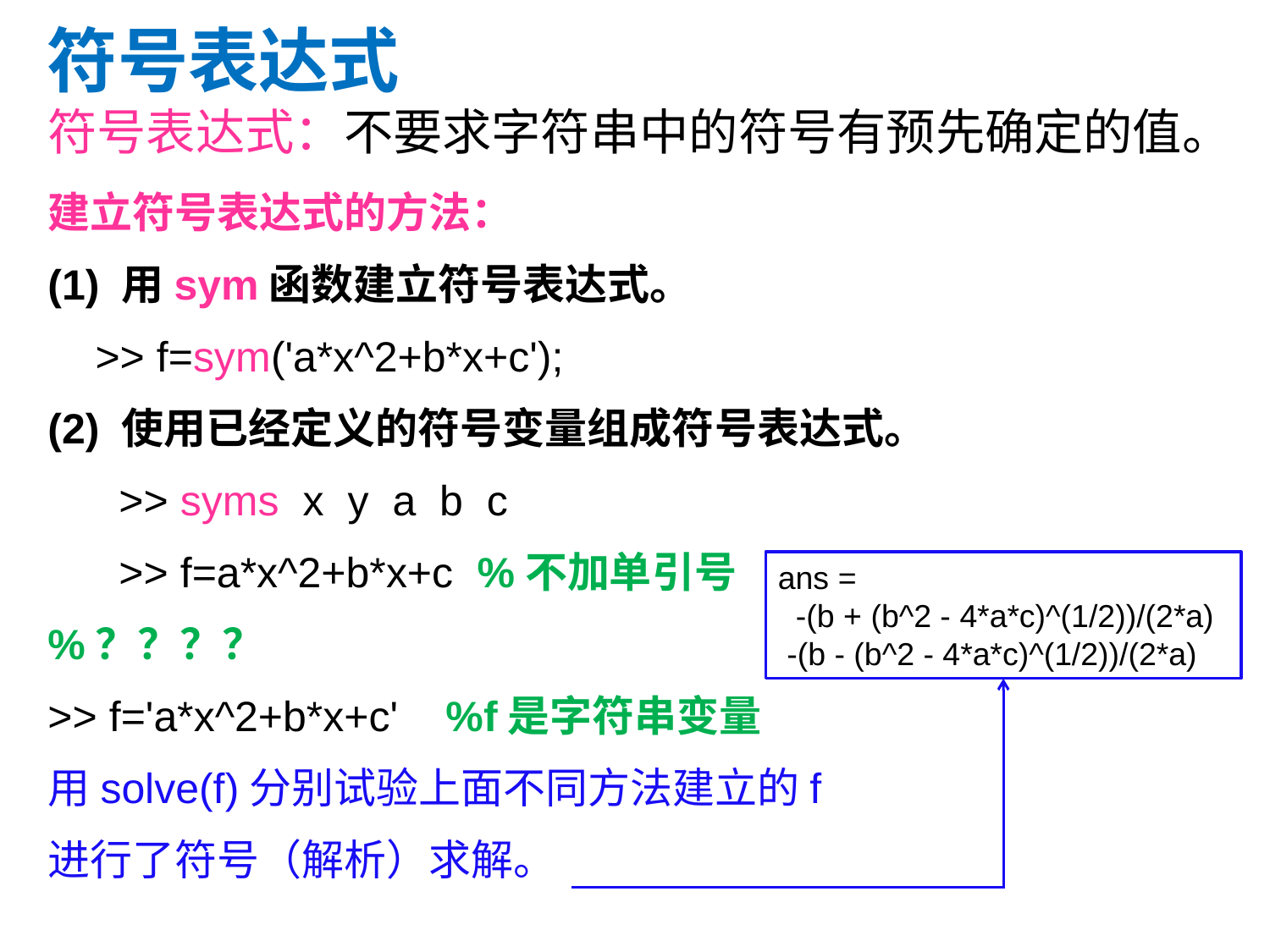

符号表达式
符号表达式：不要求字符串中的符号有预先确定的值。
建立符号表达式的方法：
(1) 用sym函数建立符号表达式。
    >> f=sym('a*x^2+b*x+c');
(2) 使用已经定义的符号变量组成符号表达式。
      >> syms  x  y  a  b  c
      >> f=a*x^2+b*x+c  %不加单引号
%？？？？
>> f='a*x^2+b*x+c'    %f是字符串变量
用solve(f)分别试验上面不同方法建立的f
进行了符号（解析）求解。
ans =
  -(b + (b^2 - 4*a*c)^(1/2))/(2*a)
 -(b - (b^2 - 4*a*c)^(1/2))/(2*a)